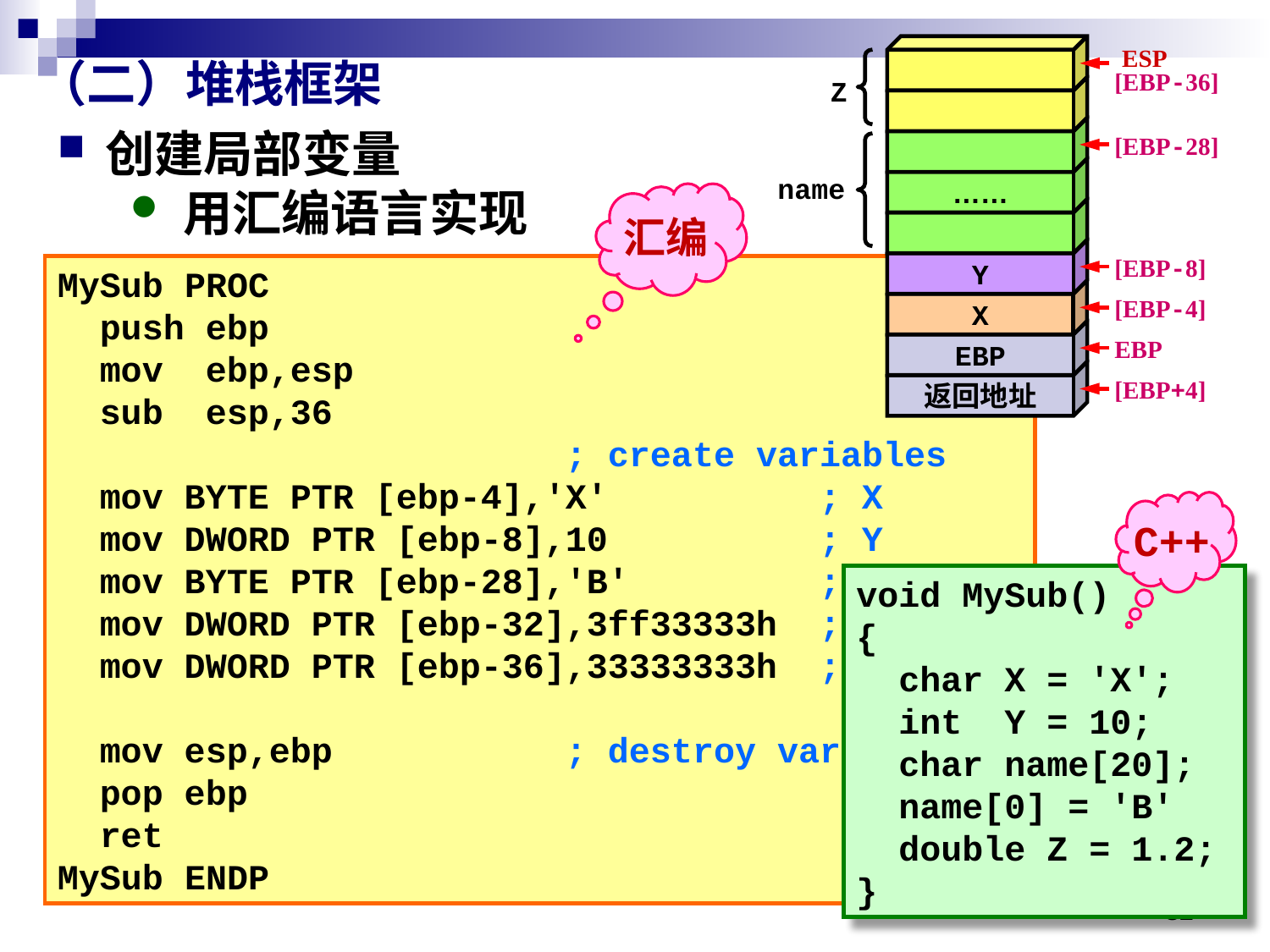

ESP

[EBP-36]

Z

[EBP-28]

……
name

Y
[EBP-8]

X
[EBP-4]

EBP
EBP

返回地址
[EBP+4]

# （二）堆栈框架
创建局部变量
用汇编语言实现
汇编
MySub PROC
  push ebp
  mov  ebp,esp
  sub  esp,36
  				; create variables
  mov BYTE PTR [ebp-4],'X'		; X
  mov DWORD PTR [ebp-8],10		; Y
  mov BYTE PTR [ebp-28],'B'		; name[0]
  mov DWORD PTR [ebp-32],3ff33333h	; Z(high)
  mov DWORD PTR [ebp-36],33333333h	; Z(low)

  mov esp,ebp		; destroy variables
  pop ebp
  ret
MySub ENDP
C++
void MySub()
{
  char X = 'X';
  int  Y = 10;
  char name[20];
  name[0] = 'B'
  double Z = 1.2;
}
82